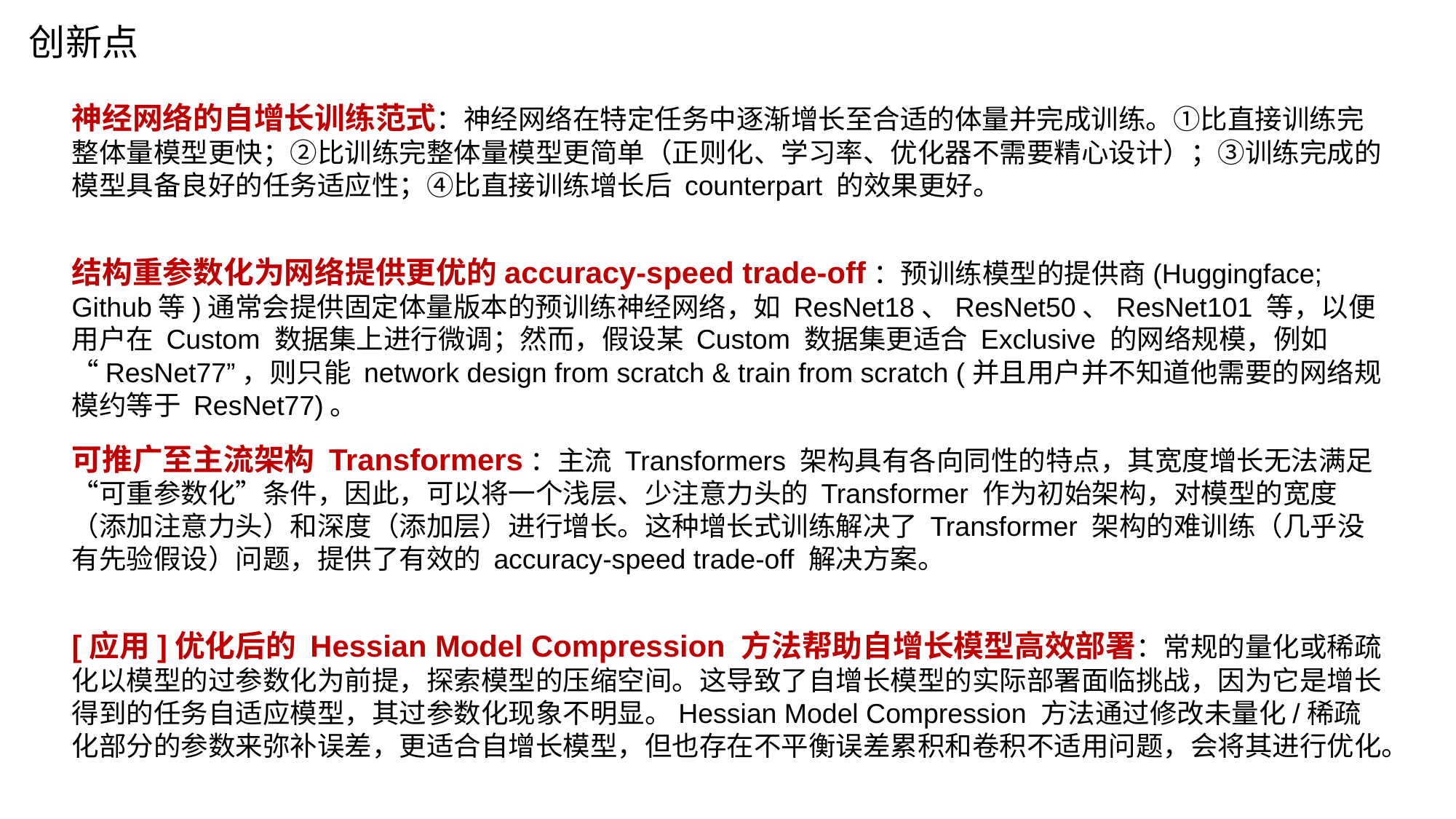

创新点
神经网络的自增长训练范式：神经网络在特定任务中逐渐增长至合适的体量并完成训练。①比直接训练完整体量模型更快；②比训练完整体量模型更简单（正则化、学习率、优化器不需要精心设计）；③训练完成的模型具备良好的任务适应性；④比直接训练增长后 counterpart 的效果更好。
结构重参数化为网络提供更优的accuracy-speed trade-off：预训练模型的提供商(Huggingface; Github等)通常会提供固定体量版本的预训练神经网络，如 ResNet18、ResNet50、ResNet101 等，以便用户在 Custom 数据集上进行微调；然而，假设某 Custom 数据集更适合 Exclusive 的网络规模，例如 “ResNet77”，则只能 network design from scratch & train from scratch (并且用户并不知道他需要的网络规模约等于 ResNet77)。
可推广至主流架构 Transformers：主流 Transformers 架构具有各向同性的特点，其宽度增长无法满足“可重参数化”条件，因此，可以将一个浅层、少注意力头的 Transformer 作为初始架构，对模型的宽度（添加注意力头）和深度（添加层）进行增长。这种增长式训练解决了 Transformer 架构的难训练（几乎没有先验假设）问题，提供了有效的 accuracy-speed trade-off 解决方案。
[应用]优化后的 Hessian Model Compression 方法帮助自增长模型高效部署：常规的量化或稀疏化以模型的过参数化为前提，探索模型的压缩空间。这导致了自增长模型的实际部署面临挑战，因为它是增长得到的任务自适应模型，其过参数化现象不明显。Hessian Model Compression 方法通过修改未量化/稀疏化部分的参数来弥补误差，更适合自增长模型，但也存在不平衡误差累积和卷积不适用问题，会将其进行优化。